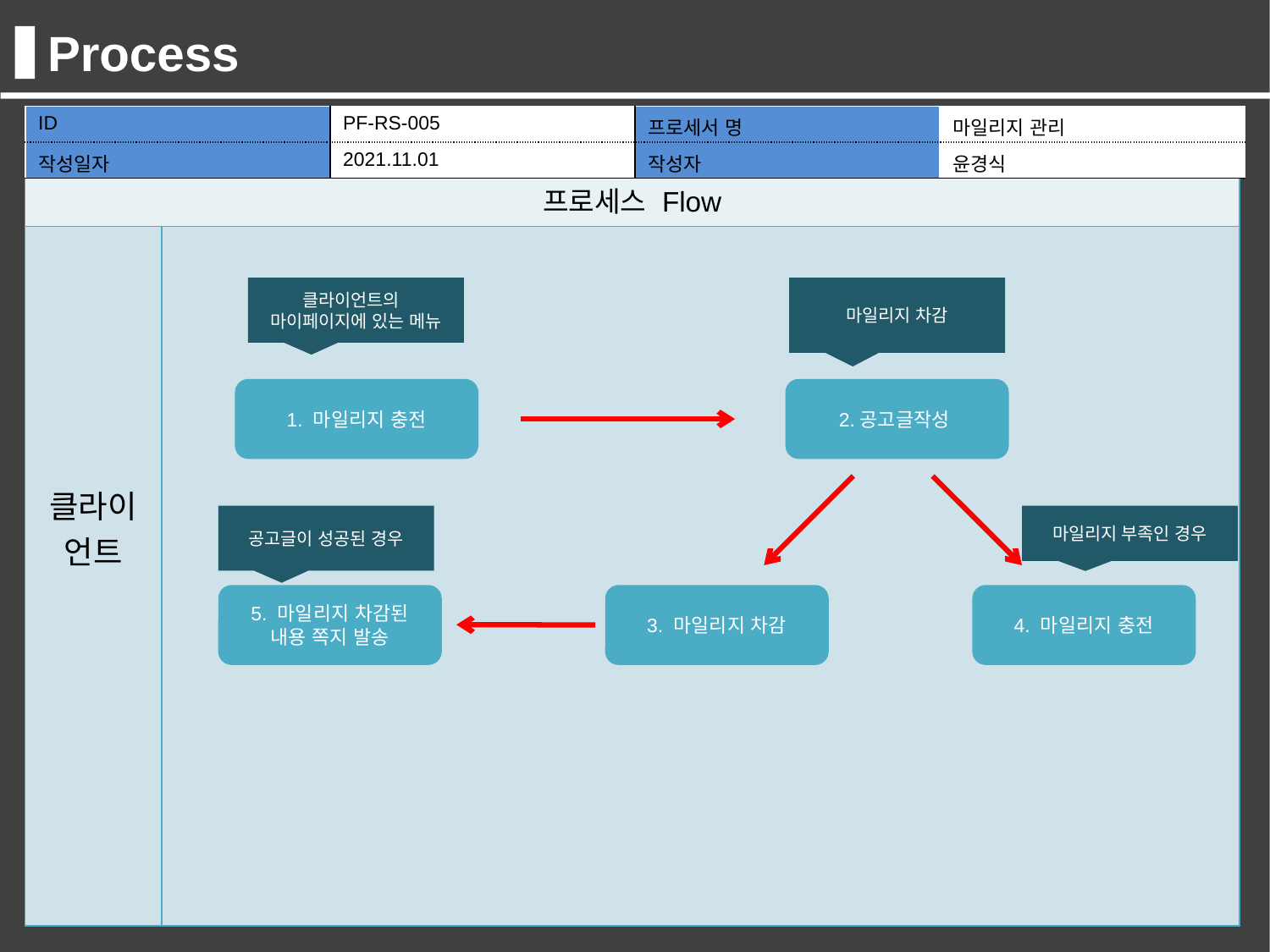

Process

| ID | PF-RS-005 | 프로세서 명 | 마일리지 관리 |
| --- | --- | --- | --- |
| 작성일자 | 2021.11.01 | 작성자 | 윤경식 |
| 프로세스 Flow |  |
| --- | --- |
| 클라이언트 |  |
클라이언트의
마이페이지에 있는 메뉴
마일리지 차감
1. 마일리지 충전
2.공고글작성
공고글이 성공된 경우
마일리지 부족인 경우
5. 마일리지 차감된 내용 쪽지 발송
3. 마일리지 차감
4. 마일리지 충전